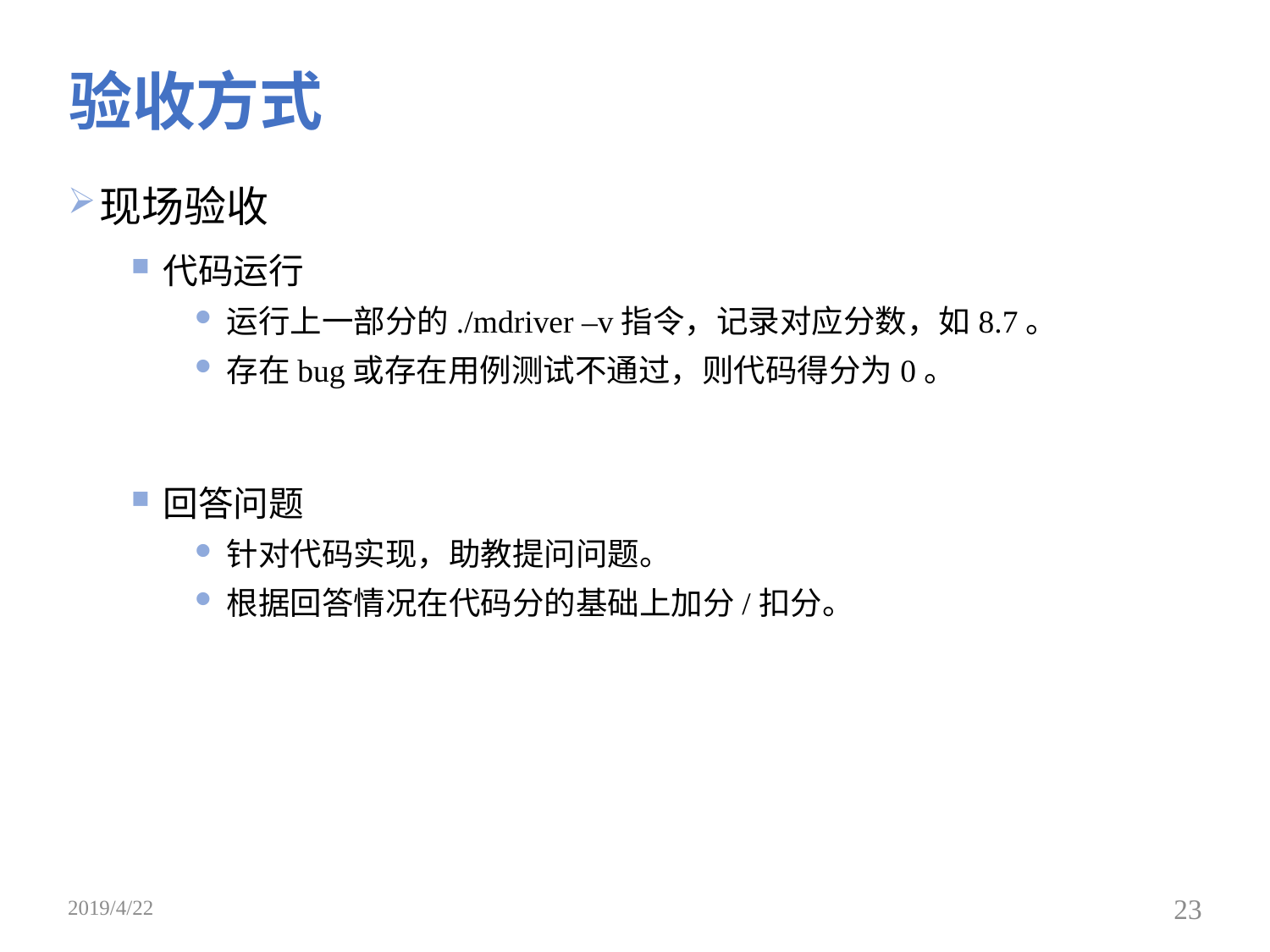

# 验收方式
现场验收
代码运行
运行上一部分的./mdriver –v指令，记录对应分数，如8.7。
存在bug或存在用例测试不通过，则代码得分为0。

回答问题
针对代码实现，助教提问问题。
根据回答情况在代码分的基础上加分/扣分。
2019/4/22
23